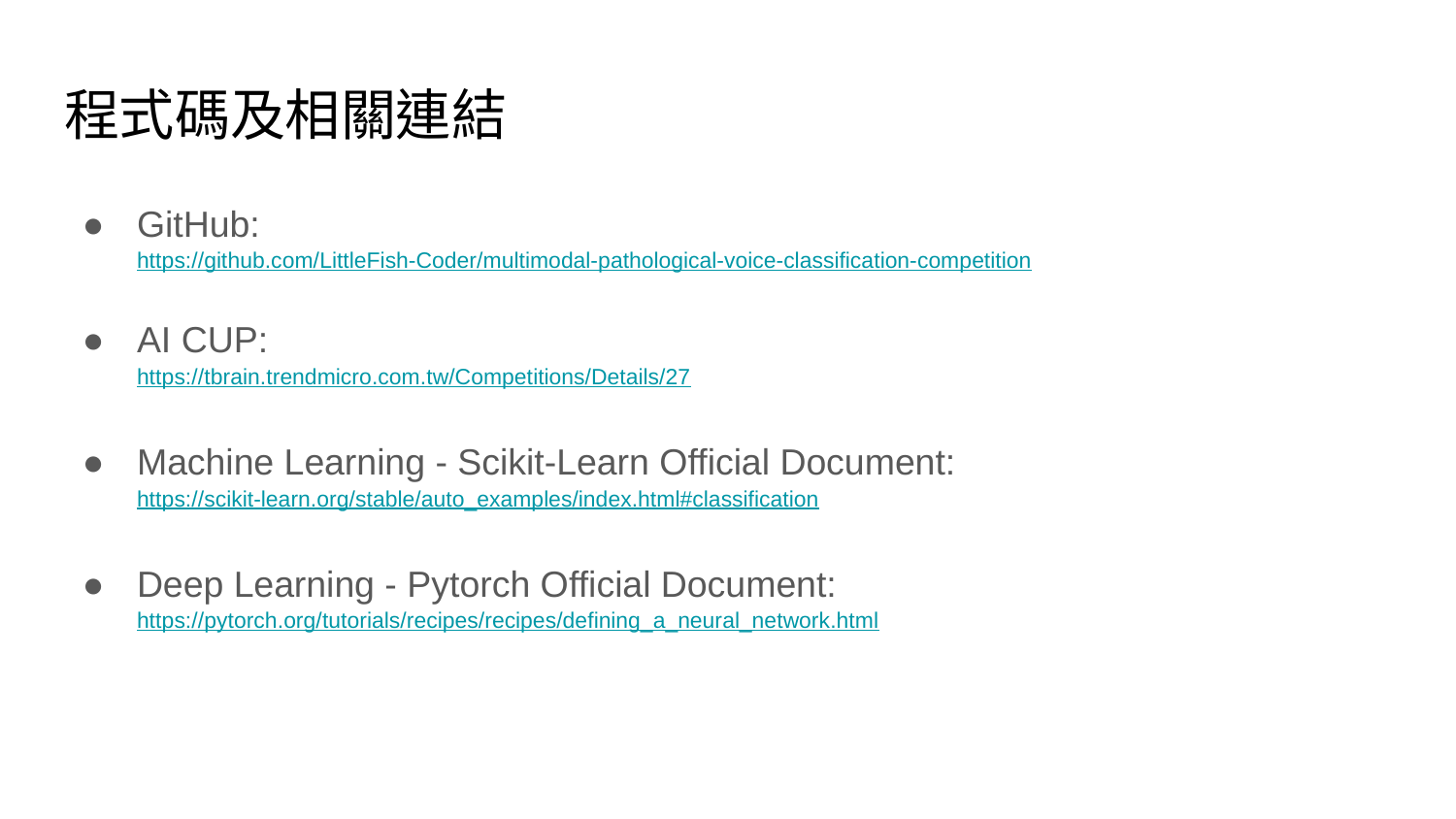

# 程式碼及相關連結
GitHub:
https://github.com/LittleFish-Coder/multimodal-pathological-voice-classification-competition
AI CUP:
https://tbrain.trendmicro.com.tw/Competitions/Details/27
Machine Learning - Scikit-Learn Official Document:
https://scikit-learn.org/stable/auto_examples/index.html#classification
Deep Learning - Pytorch Official Document:
https://pytorch.org/tutorials/recipes/recipes/defining_a_neural_network.html